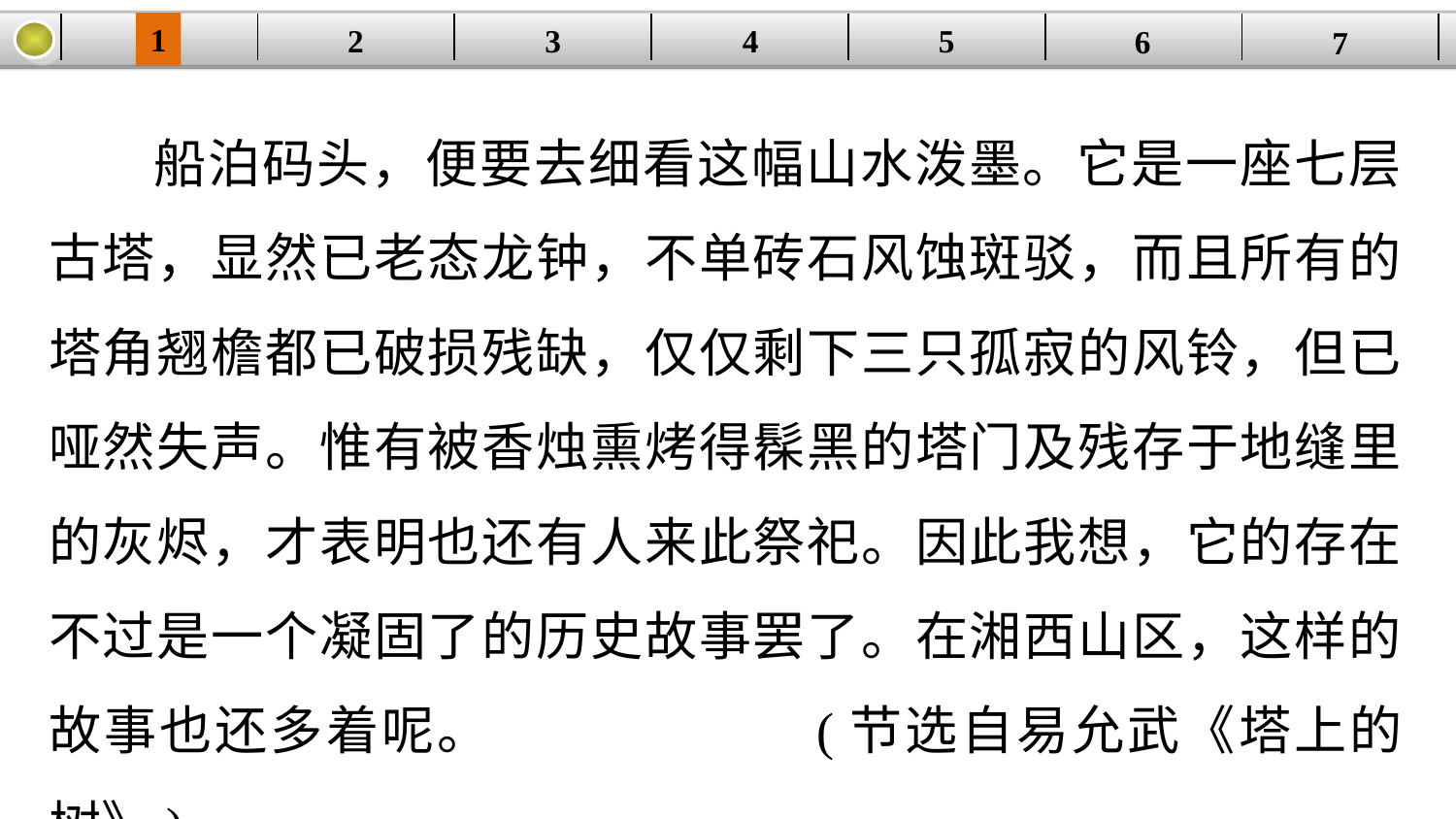

1
5
3
2
|  |  |  |  |  |  |  |
| --- | --- | --- | --- | --- | --- | --- |
4
6
7

船泊码头，便要去细看这幅山水泼墨。它是一座七层古塔，显然已老态龙钟，不单砖石风蚀斑驳，而且所有的塔角翘檐都已破损残缺，仅仅剩下三只孤寂的风铃，但已哑然失声。惟有被香烛熏烤得髹黑的塔门及残存于地缝里的灰烬，才表明也还有人来此祭祀。因此我想，它的存在不过是一个凝固了的历史故事罢了。在湘西山区，这样的故事也还多着呢。                     (节选自易允武《塔上的树》)